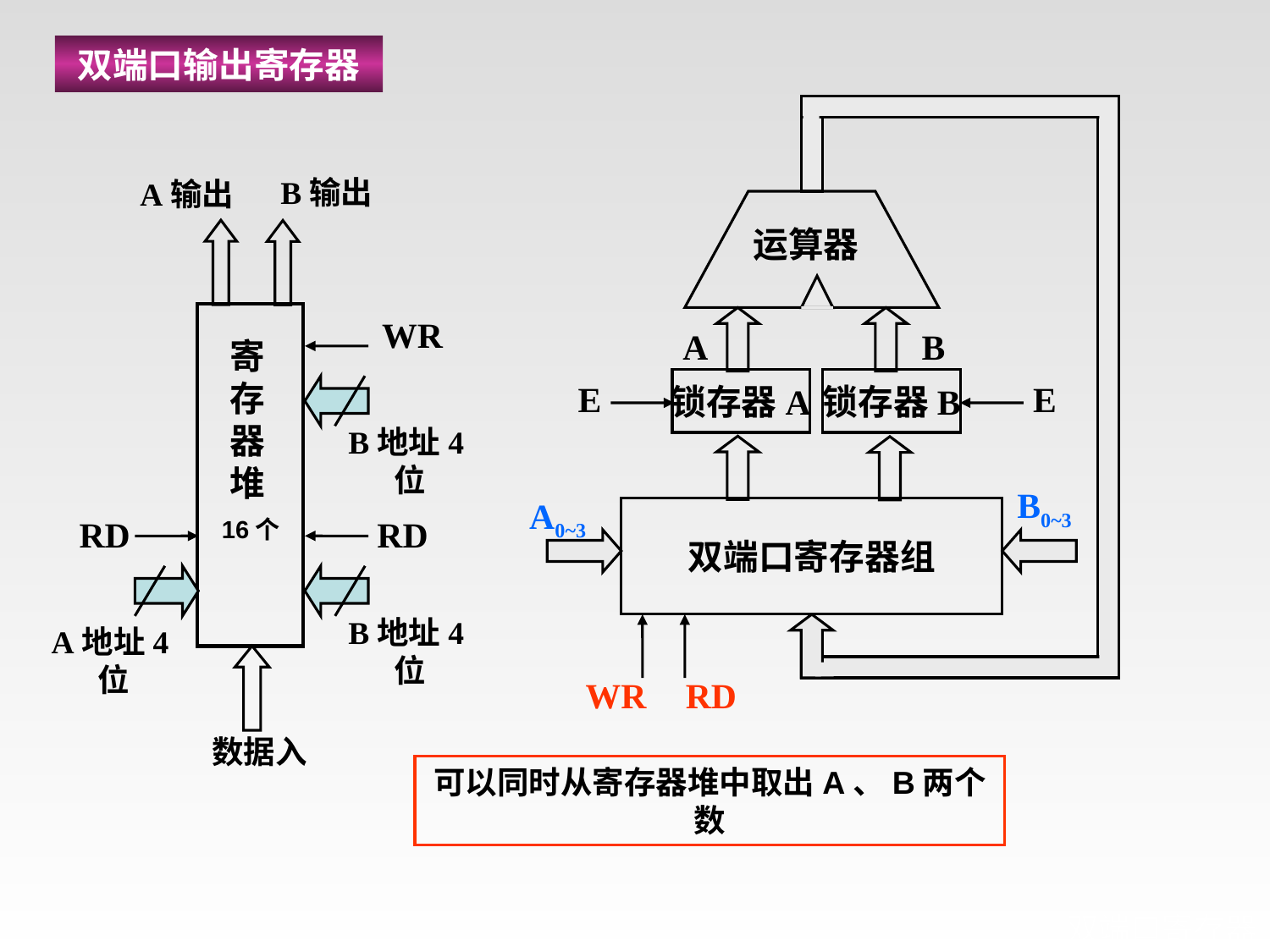

双端口输出寄存器

运算器

A
B
锁存器A
锁存器B
E
E

B0~3
A0~3
双端口寄存器组

WR
RD
B输出
A输出

WR
寄存器堆

B地址4位
RD
RD
16个

B地址4位
A地址4位

数据入
可以同时从寄存器堆中取出A、B两个数
# 双端口寄存器